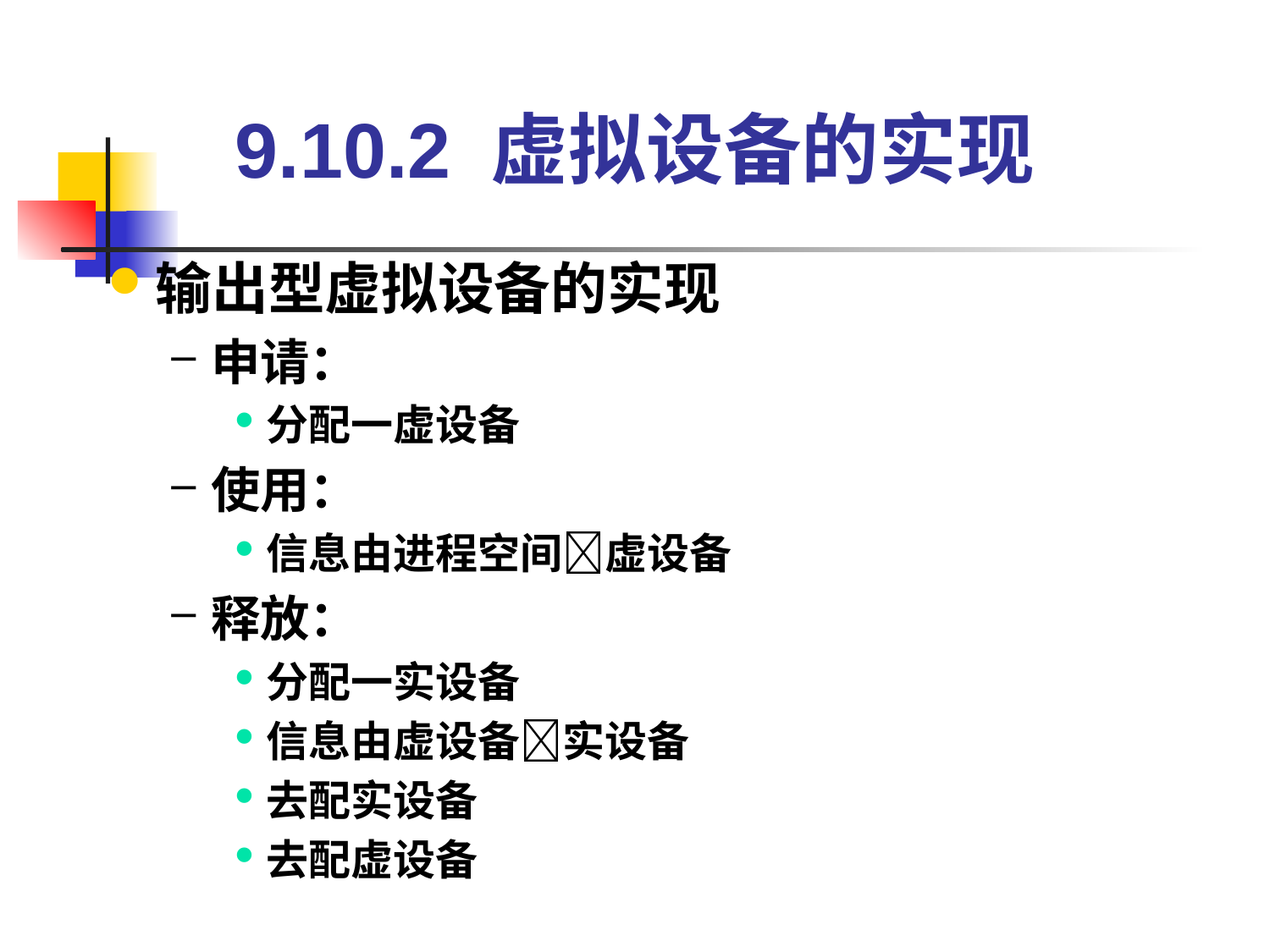

9.10.2 虚拟设备的实现
输出型虚拟设备的实现
申请：
分配一虚设备
使用：
信息由进程空间⇒虚设备
释放：
分配一实设备
信息由虚设备⇒实设备
去配实设备
去配虚设备